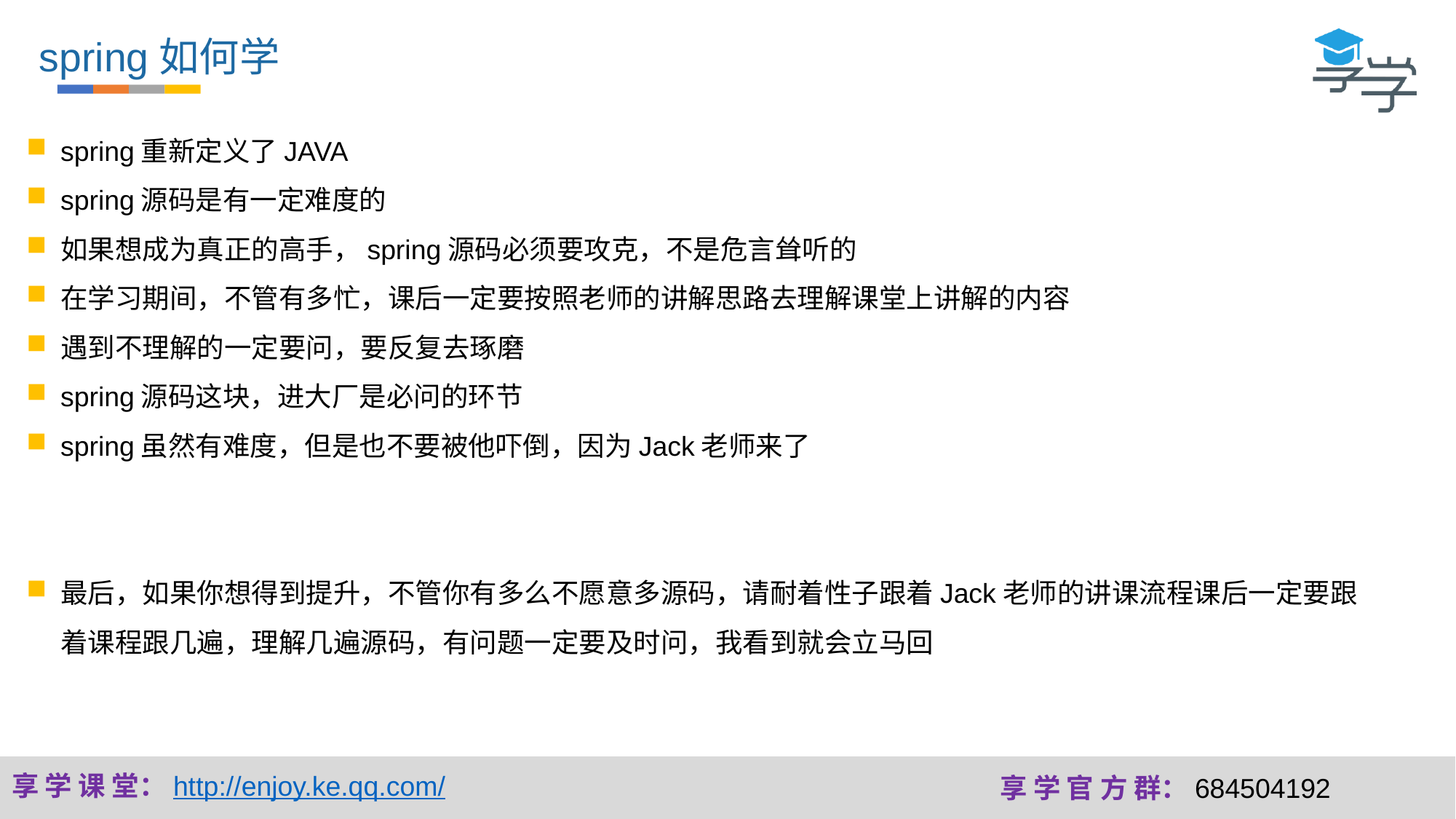

spring如何学

spring重新定义了JAVA
spring源码是有一定难度的
如果想成为真正的高手，spring源码必须要攻克，不是危言耸听的
在学习期间，不管有多忙，课后一定要按照老师的讲解思路去理解课堂上讲解的内容
遇到不理解的一定要问，要反复去琢磨
spring源码这块，进大厂是必问的环节
spring虽然有难度，但是也不要被他吓倒，因为Jack老师来了

最后，如果你想得到提升，不管你有多么不愿意多源码，请耐着性子跟着Jack老师的讲课流程课后一定要跟着课程跟几遍，理解几遍源码，有问题一定要及时问，我看到就会立马回